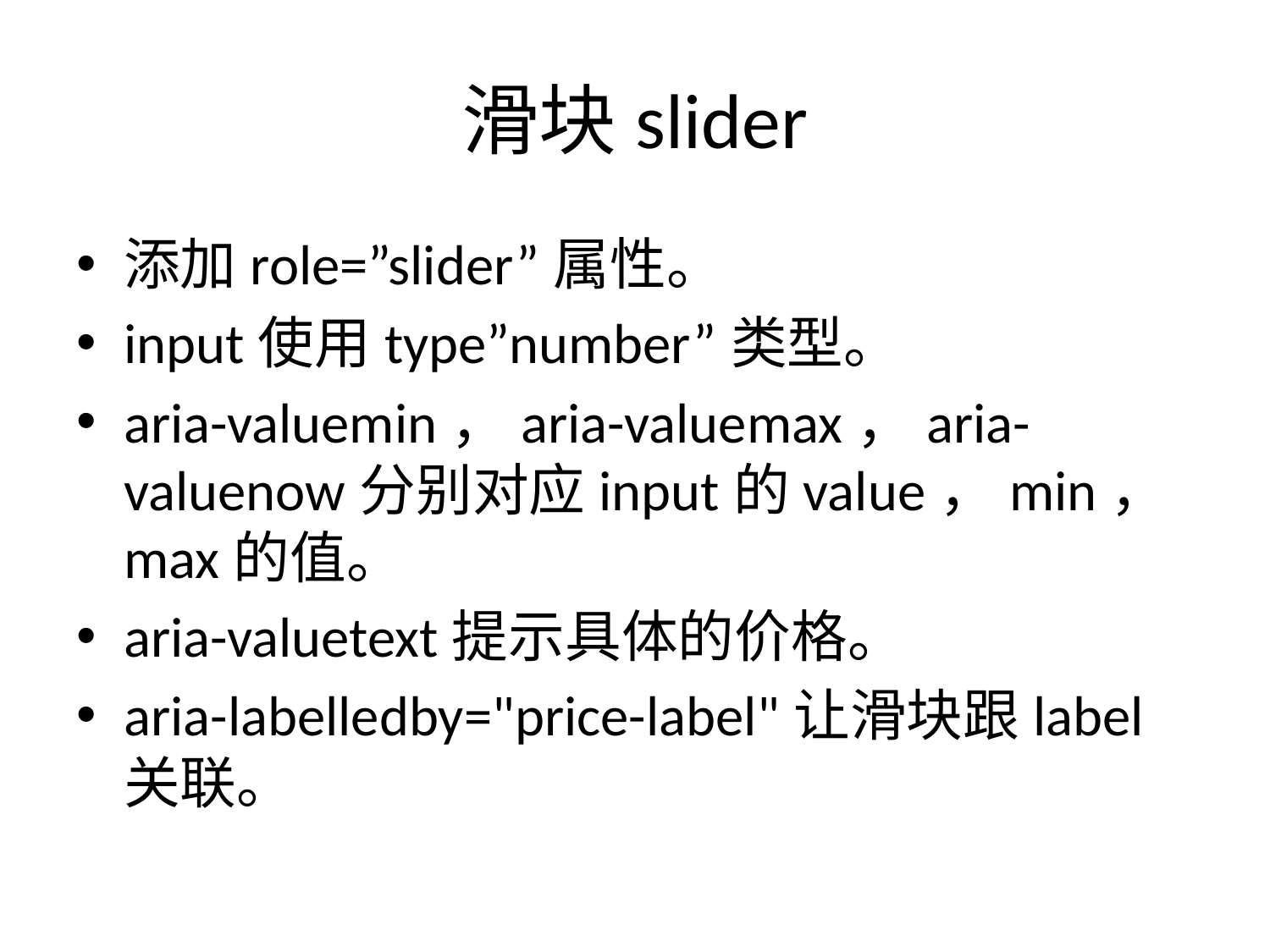

# 滑块slider
添加role=”slider”属性。
input使用type”number”类型。
aria-valuemin，aria-valuemax，aria-valuenow分别对应input的value，min，max的值。
aria-valuetext提示具体的价格。
aria-labelledby="price-label"让滑块跟label关联。